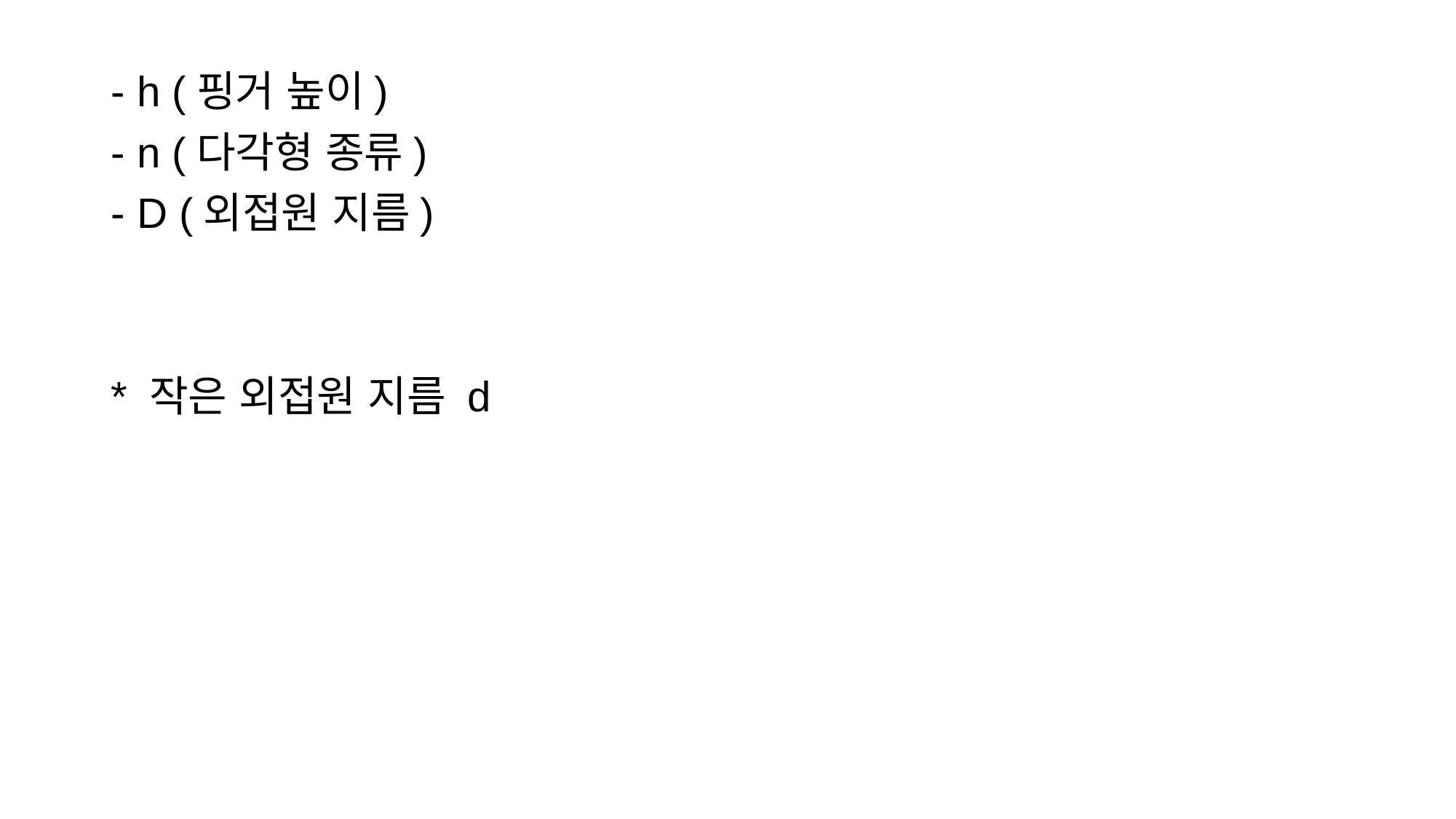

- h (핑거 높이)
- n (다각형 종류)
- D (외접원 지름)

* 작은 외접원 지름 d